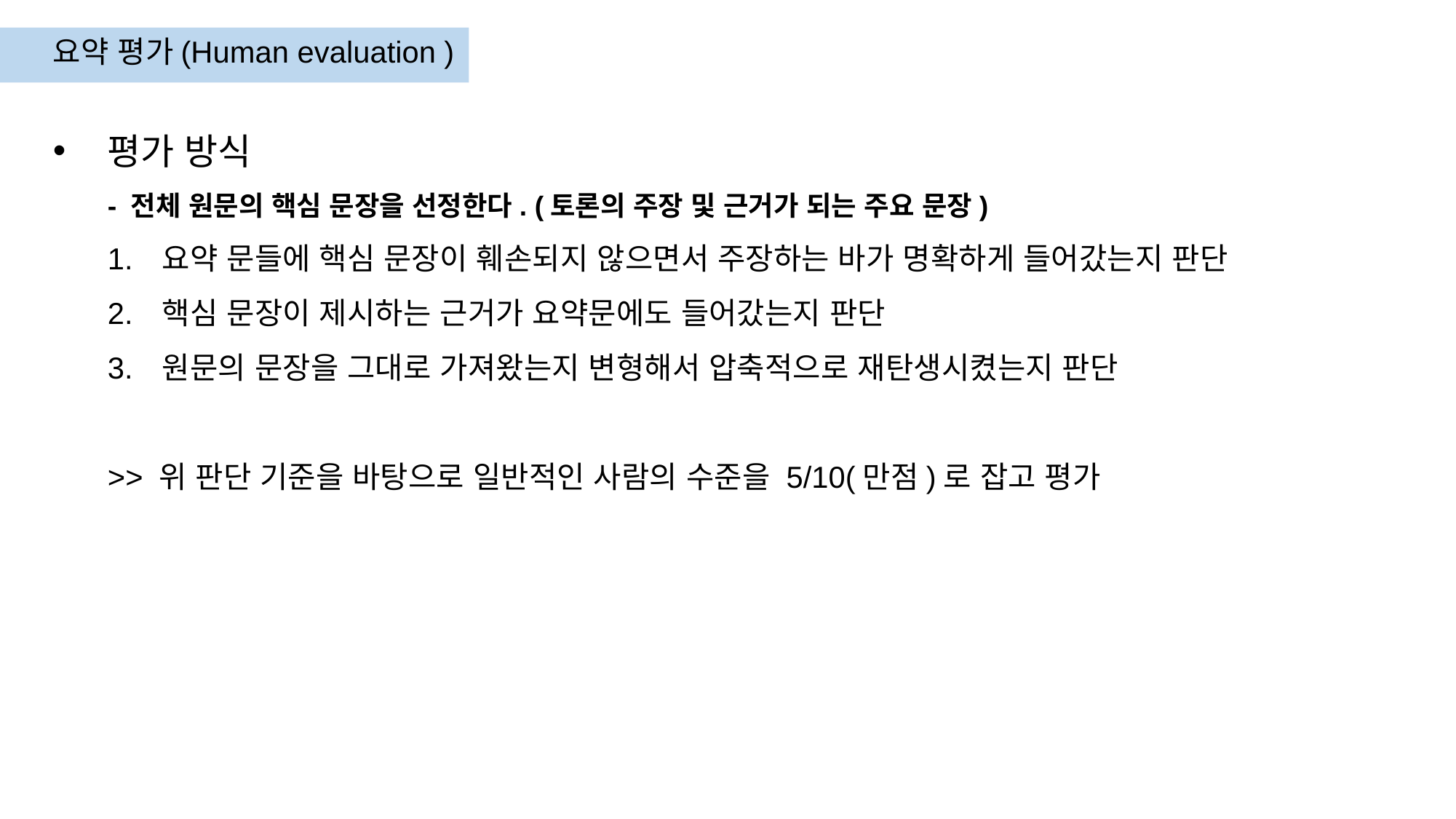

요약 평가(Human evaluation )
평가 방식
- 전체 원문의 핵심 문장을 선정한다. (토론의 주장 및 근거가 되는 주요 문장)
요약 문들에 핵심 문장이 훼손되지 않으면서 주장하는 바가 명확하게 들어갔는지 판단
핵심 문장이 제시하는 근거가 요약문에도 들어갔는지 판단
원문의 문장을 그대로 가져왔는지 변형해서 압축적으로 재탄생시켰는지 판단

>> 위 판단 기준을 바탕으로 일반적인 사람의 수준을 5/10(만점)로 잡고 평가